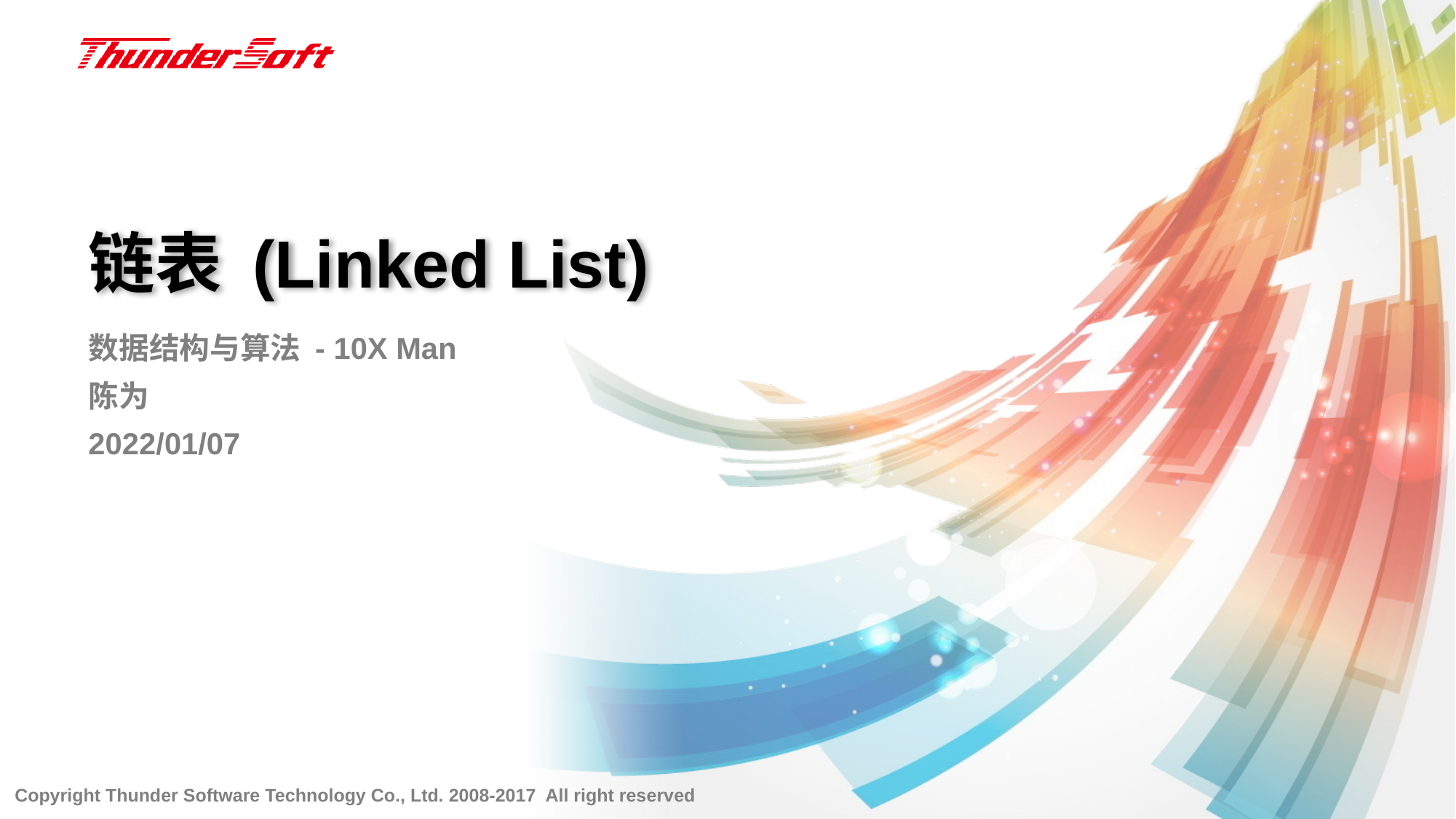

# 链表 (Linked List)
数据结构与算法 - 10X Man
陈为
2022/01/07